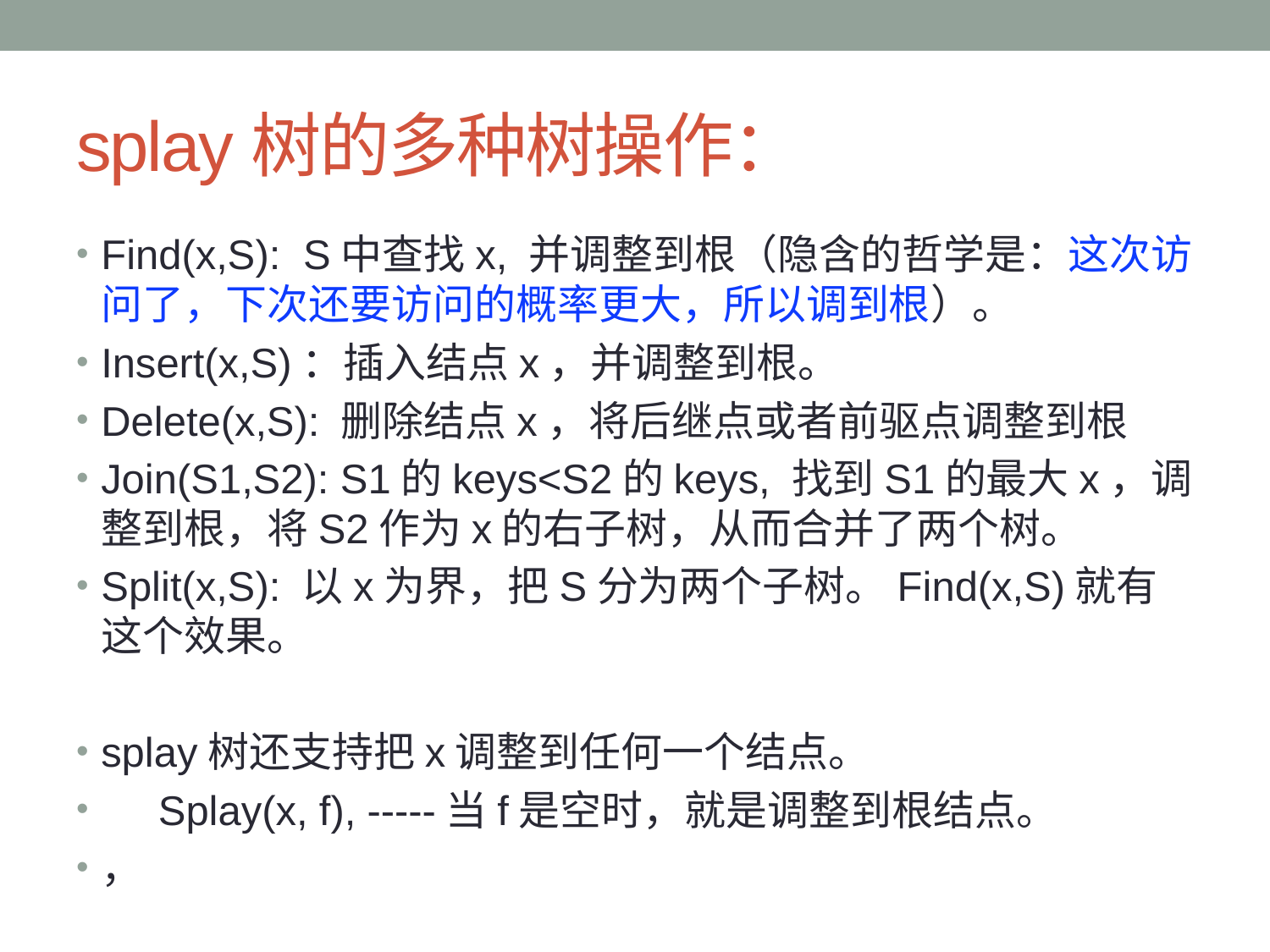

# splay树的多种树操作：
Find(x,S):  S中查找x, 并调整到根（隐含的哲学是：这次访问了，下次还要访问的概率更大，所以调到根）。
Insert(x,S)：插入结点x，并调整到根。
Delete(x,S): 删除结点x，将后继点或者前驱点调整到根
Join(S1,S2): S1的keys<S2的keys, 找到S1的最大x，调整到根，将S2作为x的右子树，从而合并了两个树。
Split(x,S): 以x为界，把S分为两个子树。Find(x,S)就有这个效果。

splay树还支持把x调整到任何一个结点。
     Splay(x, f), -----当f是空时，就是调整到根结点。
，